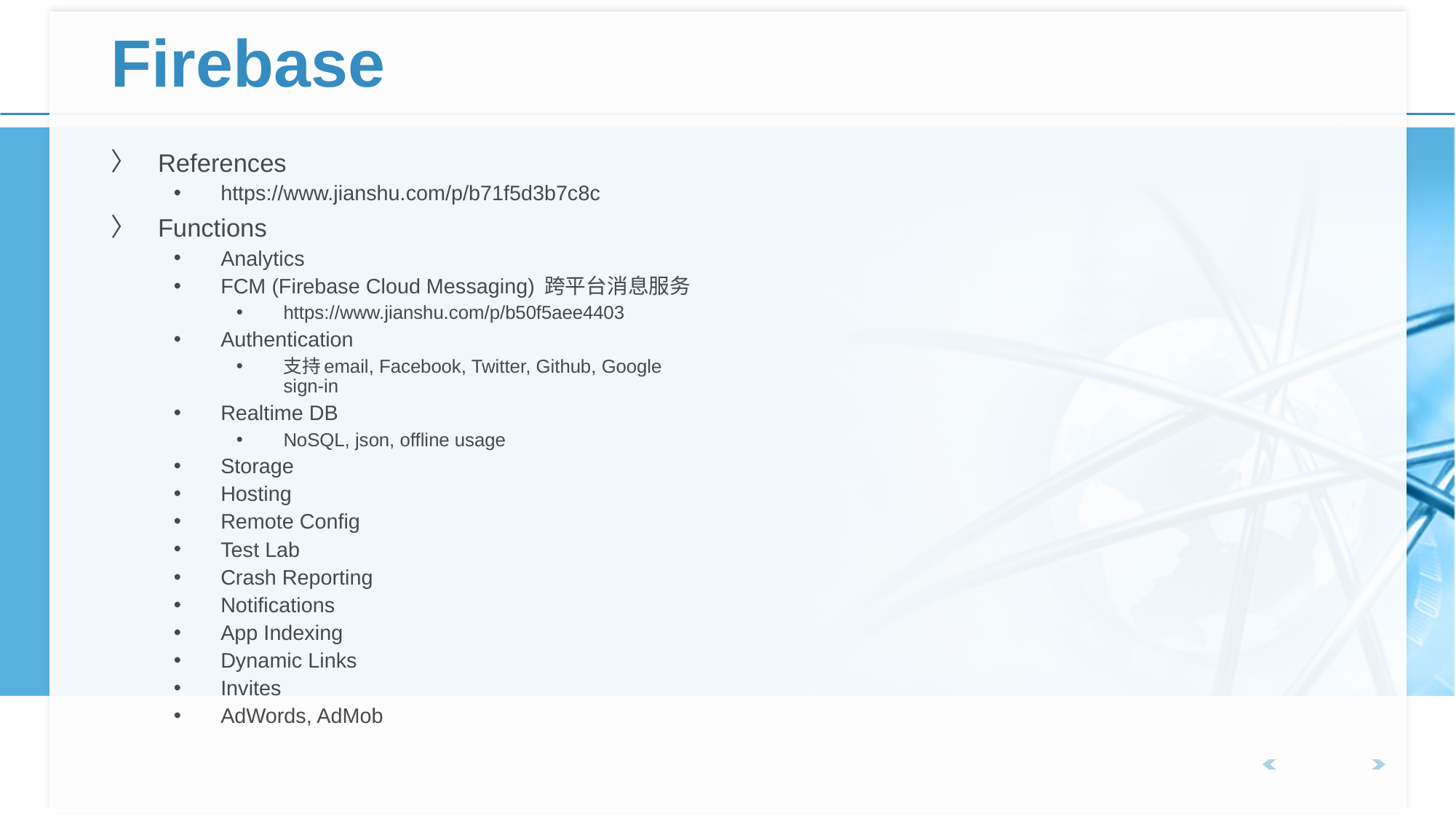

# Firebase
References
https://www.jianshu.com/p/b71f5d3b7c8c
Functions
Analytics
FCM (Firebase Cloud Messaging) 跨平台消息服务
https://www.jianshu.com/p/b50f5aee4403
Authentication
支持email, Facebook, Twitter, Github, Google sign-in
Realtime DB
NoSQL, json, offline usage
Storage
Hosting
Remote Config
Test Lab
Crash Reporting
Notifications
App Indexing
Dynamic Links
Invites
AdWords, AdMob